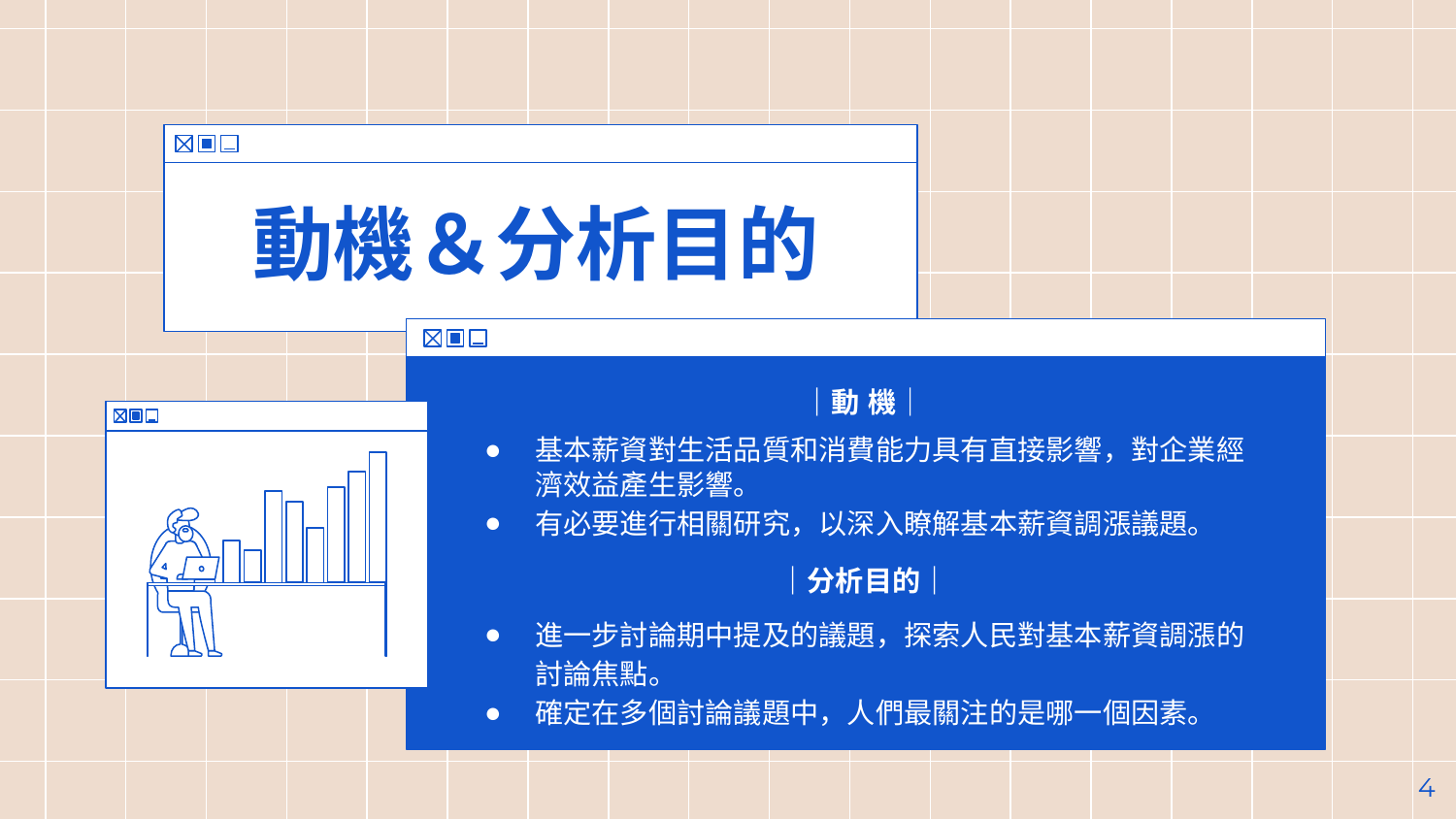

# 動機＆分析目的

｜動 機｜

基本薪資對生活品質和消費能力具有直接影響，對企業經濟效益產生影響。
有必要進行相關研究，以深入瞭解基本薪資調漲議題。
｜分析目的｜

進一步討論期中提及的議題，探索人民對基本薪資調漲的討論焦點。
確定在多個討論議題中，人們最關注的是哪一個因素。

4